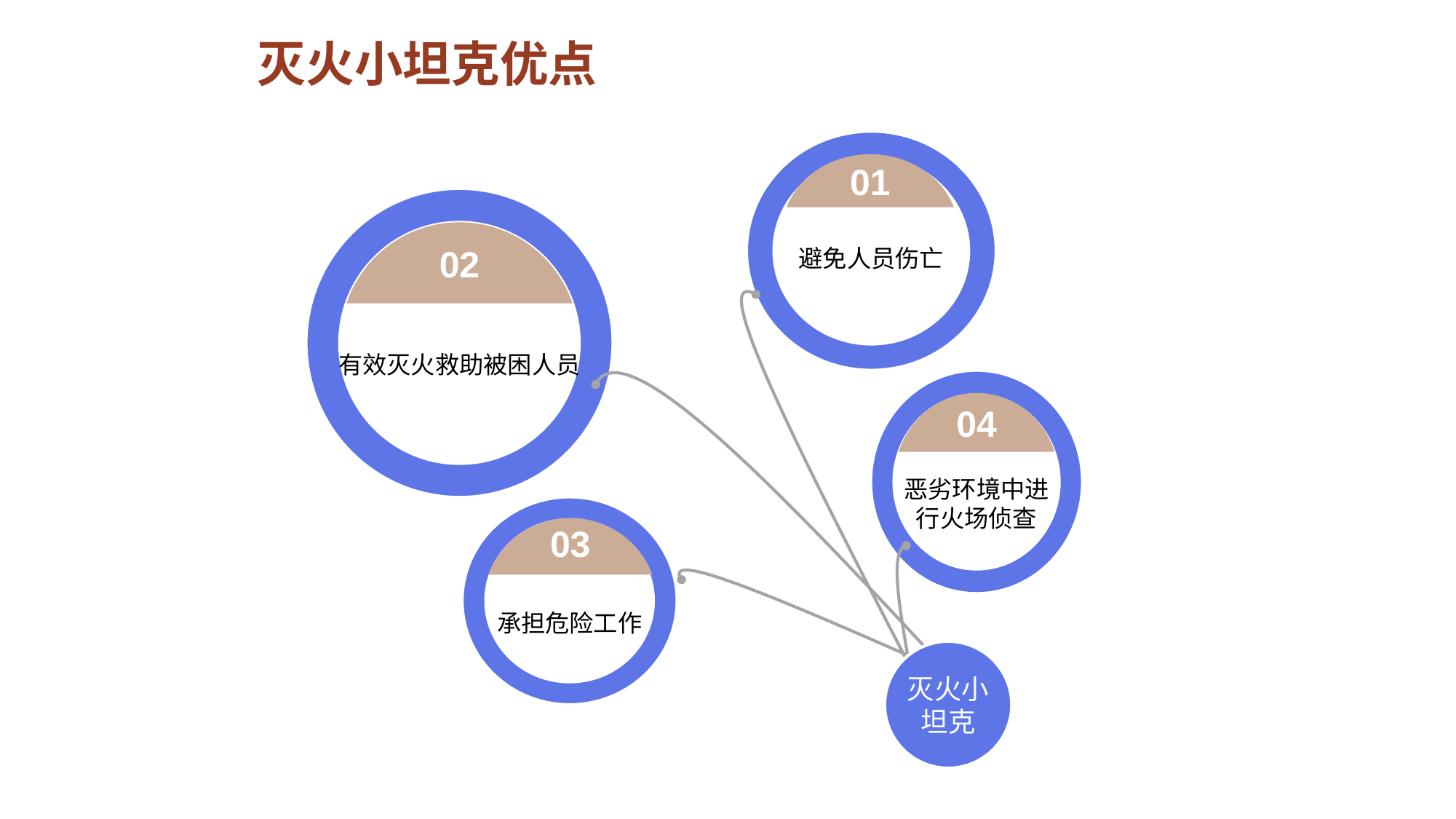

灭火小坦克优点
避免人员伤亡

01
有效灭火救助被困人员
02
恶劣环境中进行火场侦查
04

承担危险工作
03

灭火小坦克